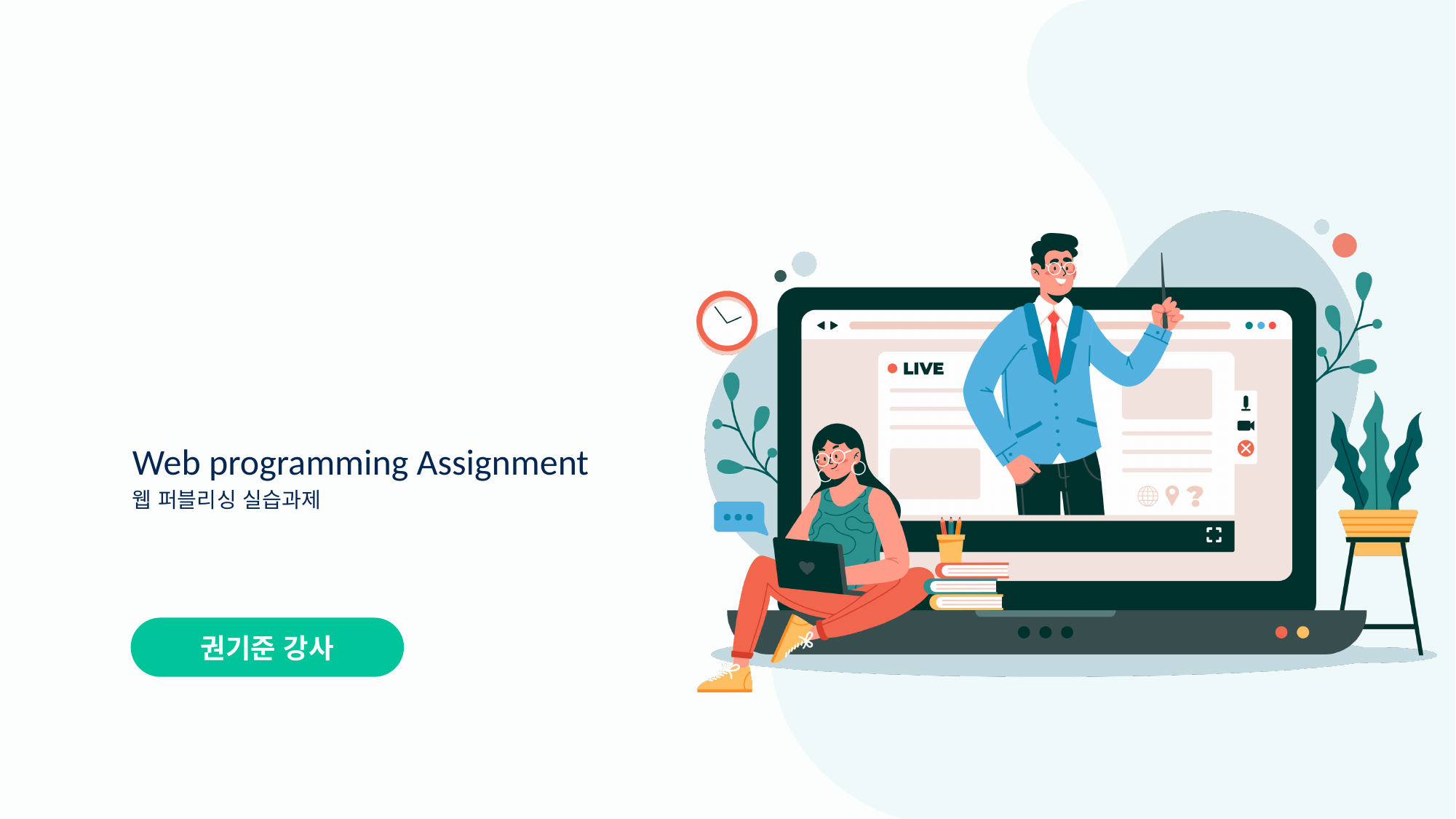

Web programming Assignment
웹 퍼블리싱 실습과제
권기준 강사